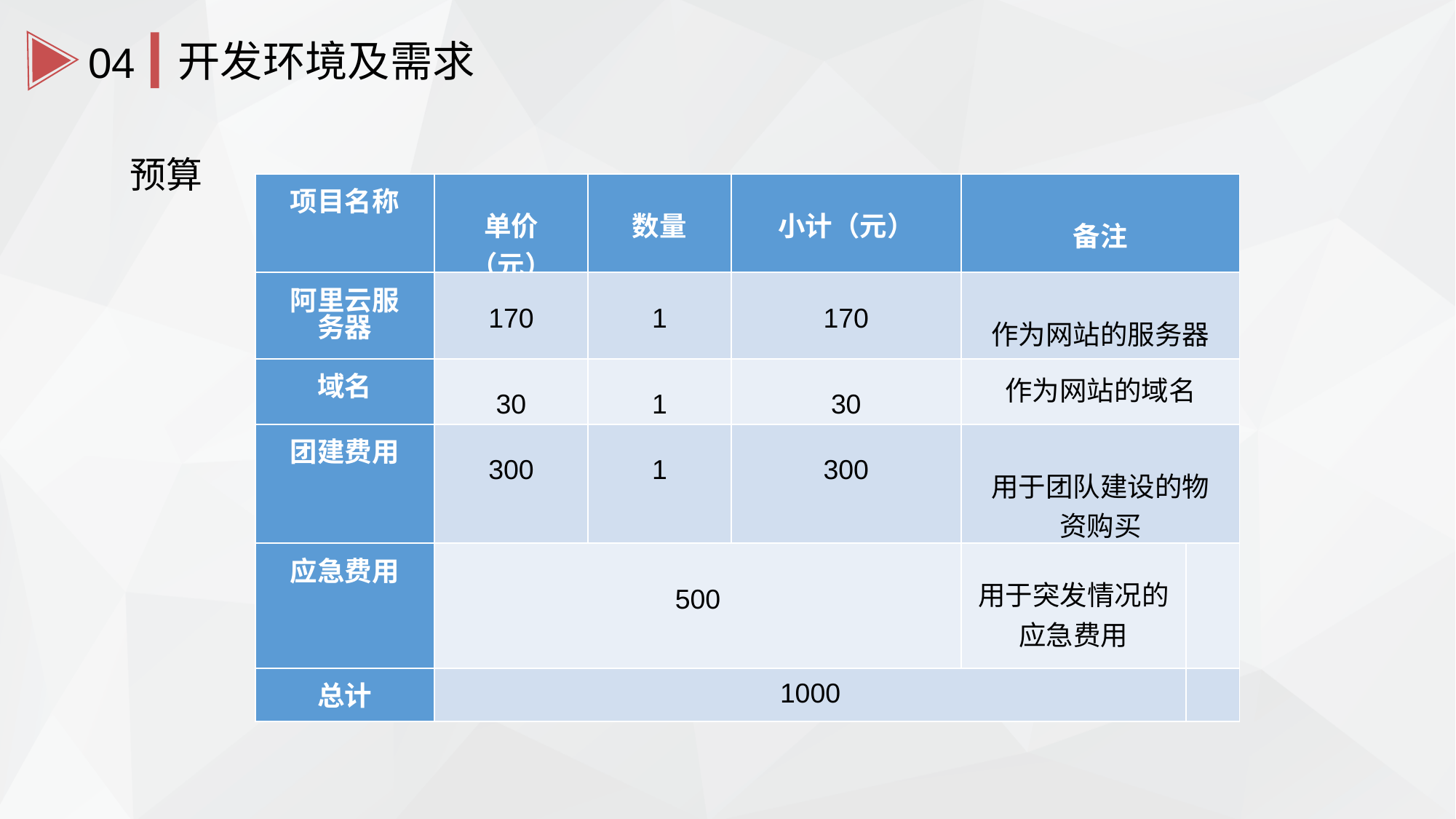

开发环境及需求
04

预算
| 项目名称 | 单价（元） | 数量 | 小计（元） | 备注 |  |
| --- | --- | --- | --- | --- | --- |
| 阿里云服 务器 | 170 | 1 | 170 | 作为网站的服务器 |  |
| 域名 | 30 | 1 | 30 | 作为网站的域名 |  |
| 团建费用 | 300 | 1 | 300 | 用于团队建设的物资购买 |  |
| 应急费用 | 500 |  |  | 用于突发情况的应急费用 |  |
| 总计 | 1000 |  |  |  |  |